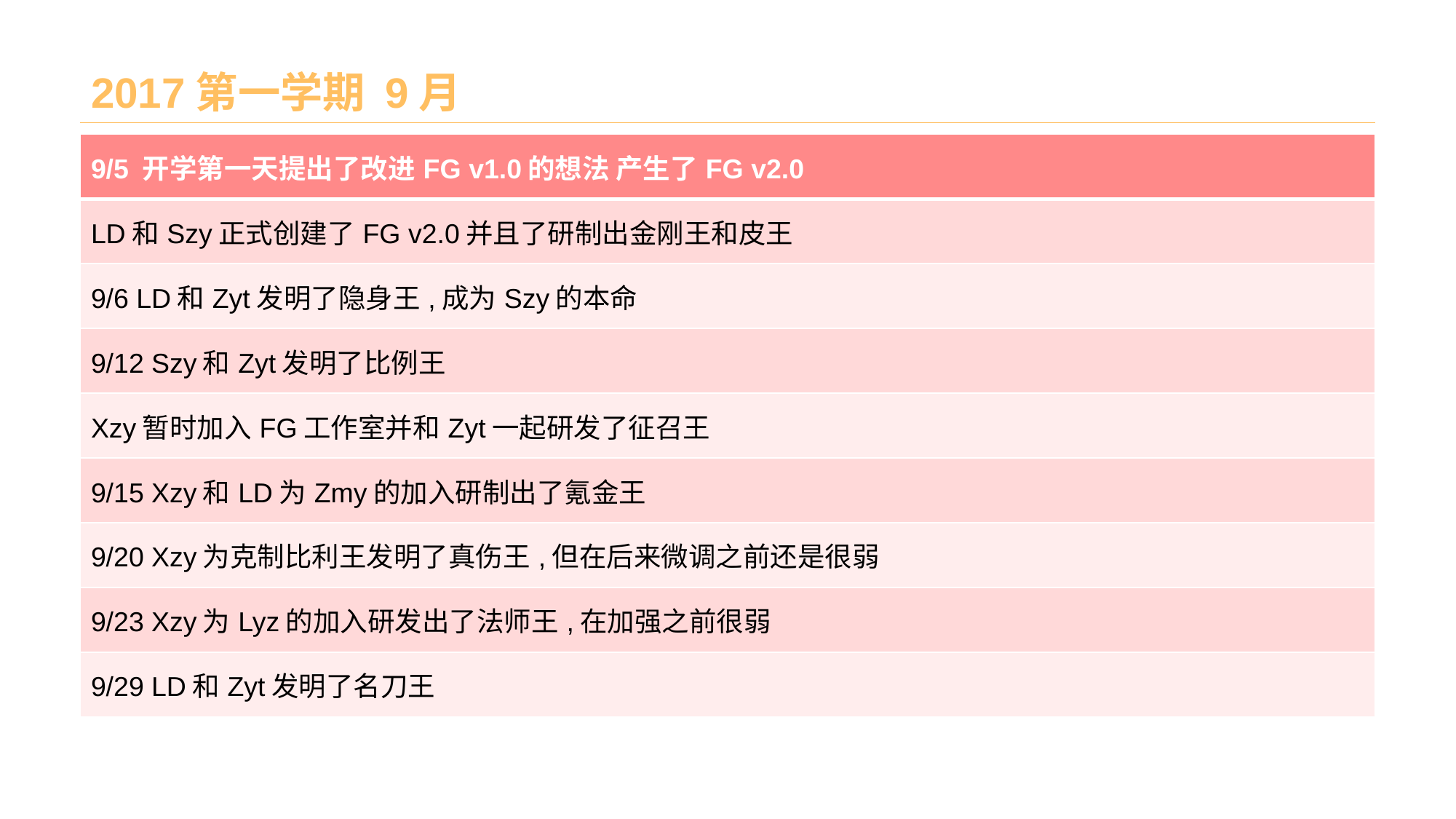

# 2017第一学期 9月
| 9/5 开学第一天提出了改进FG v1.0的想法 产生了FG v2.0 |
| --- |
| LD和Szy正式创建了FG v2.0并且了研制出金刚王和皮王 |
| 9/6 LD和Zyt发明了隐身王,成为Szy的本命 |
| 9/12 Szy和Zyt发明了比例王 |
| Xzy暂时加入FG工作室并和Zyt一起研发了征召王 |
| 9/15 Xzy和LD为Zmy的加入研制出了氪金王 |
| 9/20 Xzy为克制比利王发明了真伤王,但在后来微调之前还是很弱 |
| 9/23 Xzy为Lyz的加入研发出了法师王,在加强之前很弱 |
| 9/29 LD和Zyt发明了名刀王 |